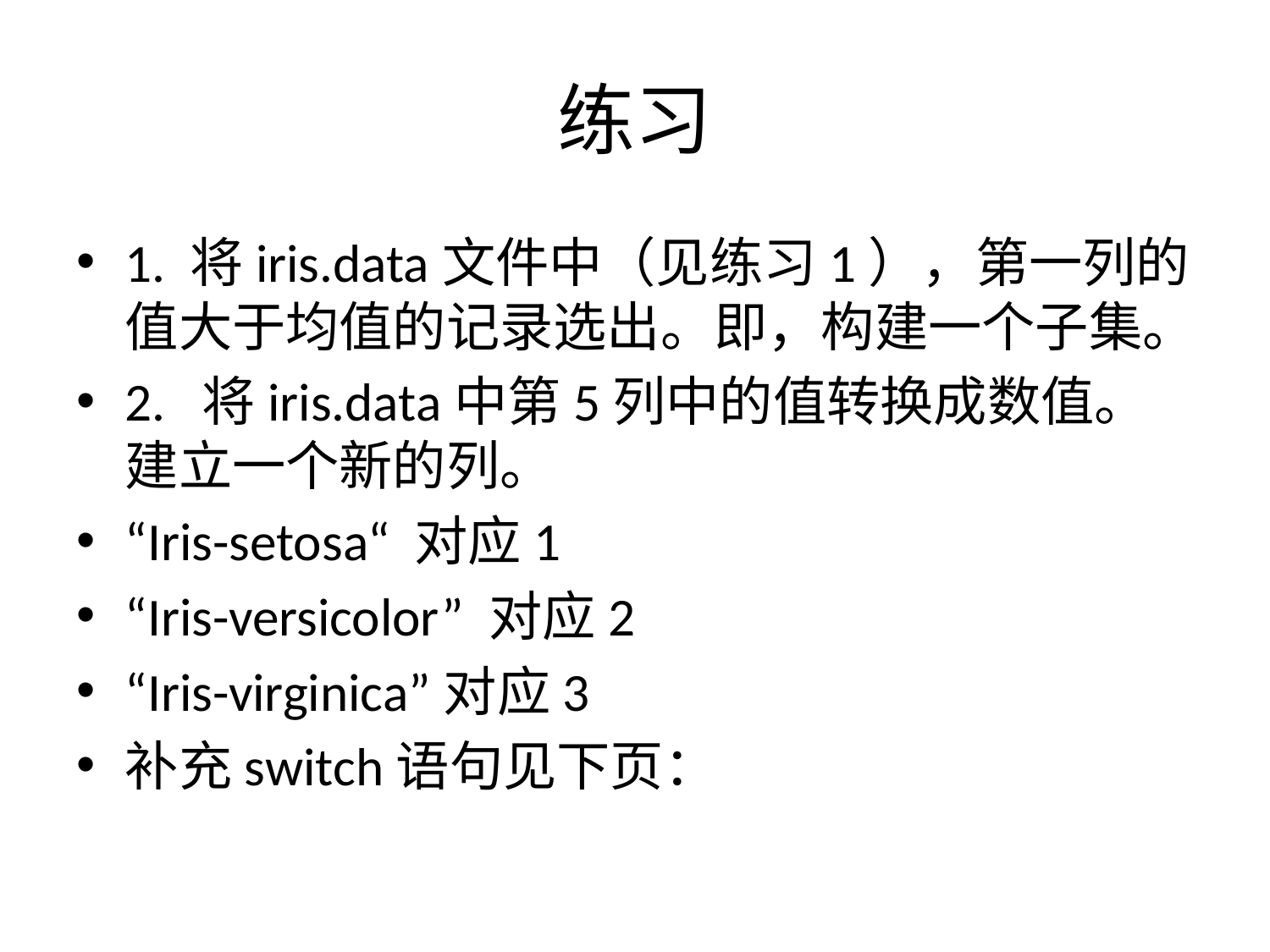

# 练习
1. 将iris.data文件中（见练习1），第一列的值大于均值的记录选出。即，构建一个子集。
2.  将iris.data中第5列中的值转换成数值。建立一个新的列。
“Iris-setosa“ 对应1
“Iris-versicolor” 对应2
“Iris-virginica”对应3
补充switch语句见下页：